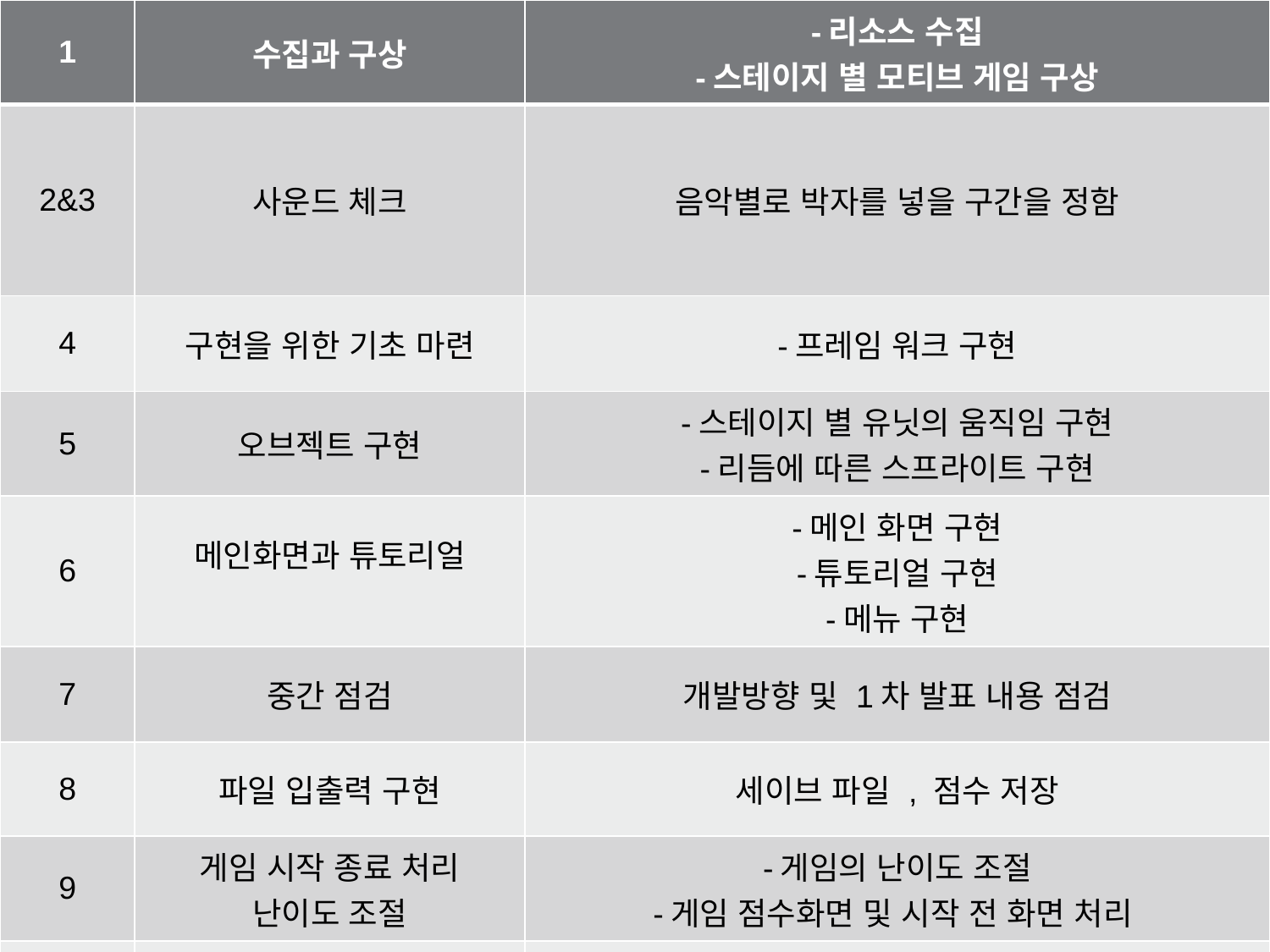

| 1 | 수집과 구상 | -리소스 수집 -스테이지 별 모티브 게임 구상 |
| --- | --- | --- |
| 2&3 | 사운드 체크 | 음악별로 박자를 넣을 구간을 정함 |
| 4 | 구현을 위한 기초 마련 | -프레임 워크 구현 |
| 5 | 오브젝트 구현 | -스테이지 별 유닛의 움직임 구현 -리듬에 따른 스프라이트 구현 |
| 6 | 메인화면과 튜토리얼 | -메인 화면 구현 -튜토리얼 구현 -메뉴 구현 |
| 7 | 중간 점검 | 개발방향 및 1차 발표 내용 점검 |
| 8 | 파일 입출력 구현 | 세이브 파일 , 점수 저장 |
| 9 | 게임 시작 종료 처리 난이도 조절 | -게임의 난이도 조절 -게임 점수화면 및 시작 전 화면 처리 |
| 10 | 마무리 | -버그 처리 및 릴리즈 |